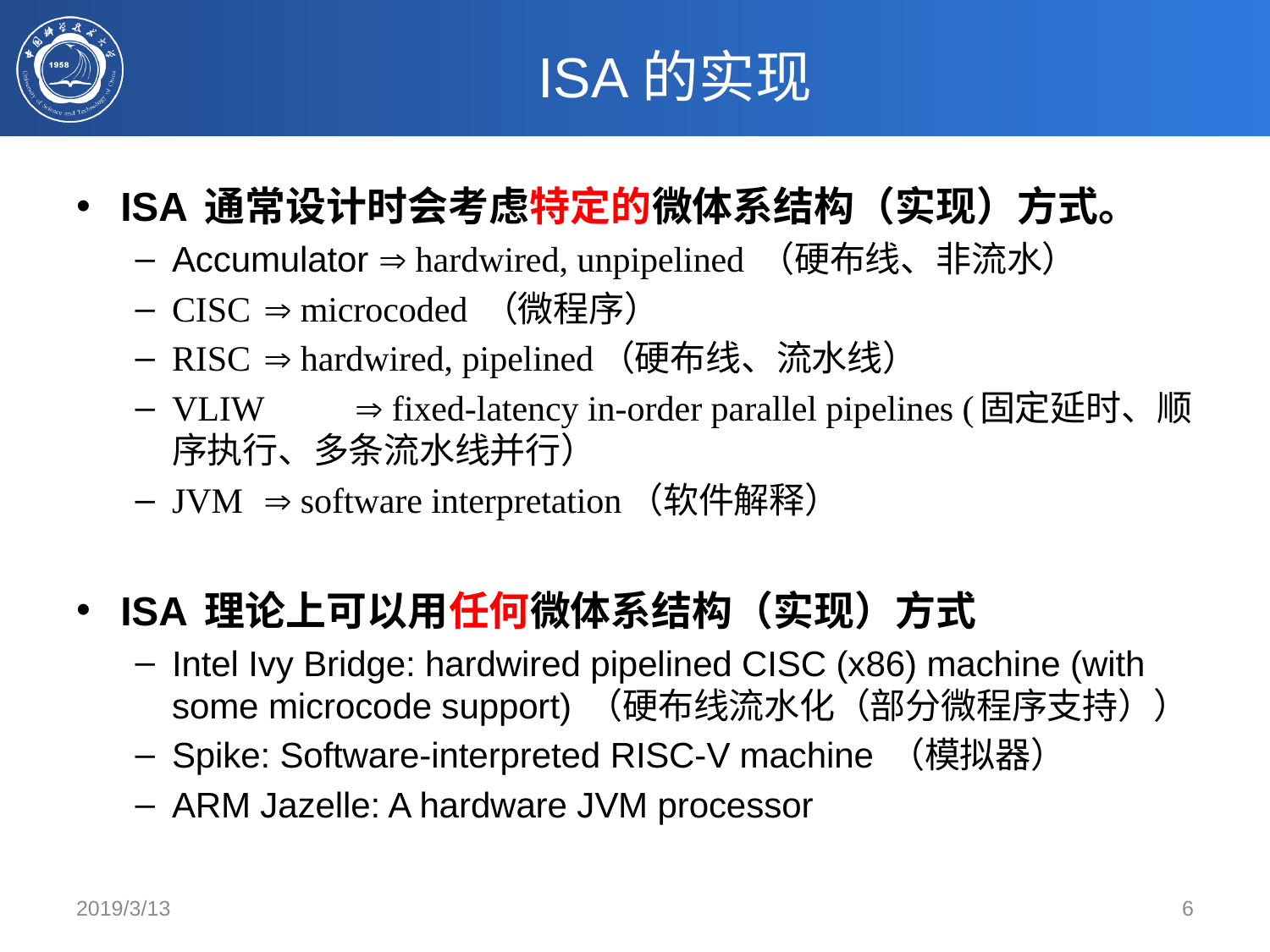

# ISA的实现
ISA 通常设计时会考虑特定的微体系结构（实现）方式。
Accumulator ⇒ hardwired, unpipelined （硬布线、非流水）
CISC	⇒ microcoded （微程序）
RISC	⇒ hardwired, pipelined（硬布线、流水线）
VLIW 	⇒ fixed-latency in-order parallel pipelines (固定延时、顺序执行、多条流水线并行）
JVM 	⇒ software interpretation（软件解释）

ISA 理论上可以用任何微体系结构（实现）方式
Intel Ivy Bridge: hardwired pipelined CISC (x86) machine (with some microcode support) （硬布线流水化（部分微程序支持））
Spike: Software-interpreted RISC-V machine （模拟器）
ARM Jazelle: A hardware JVM processor
2019/3/13
6